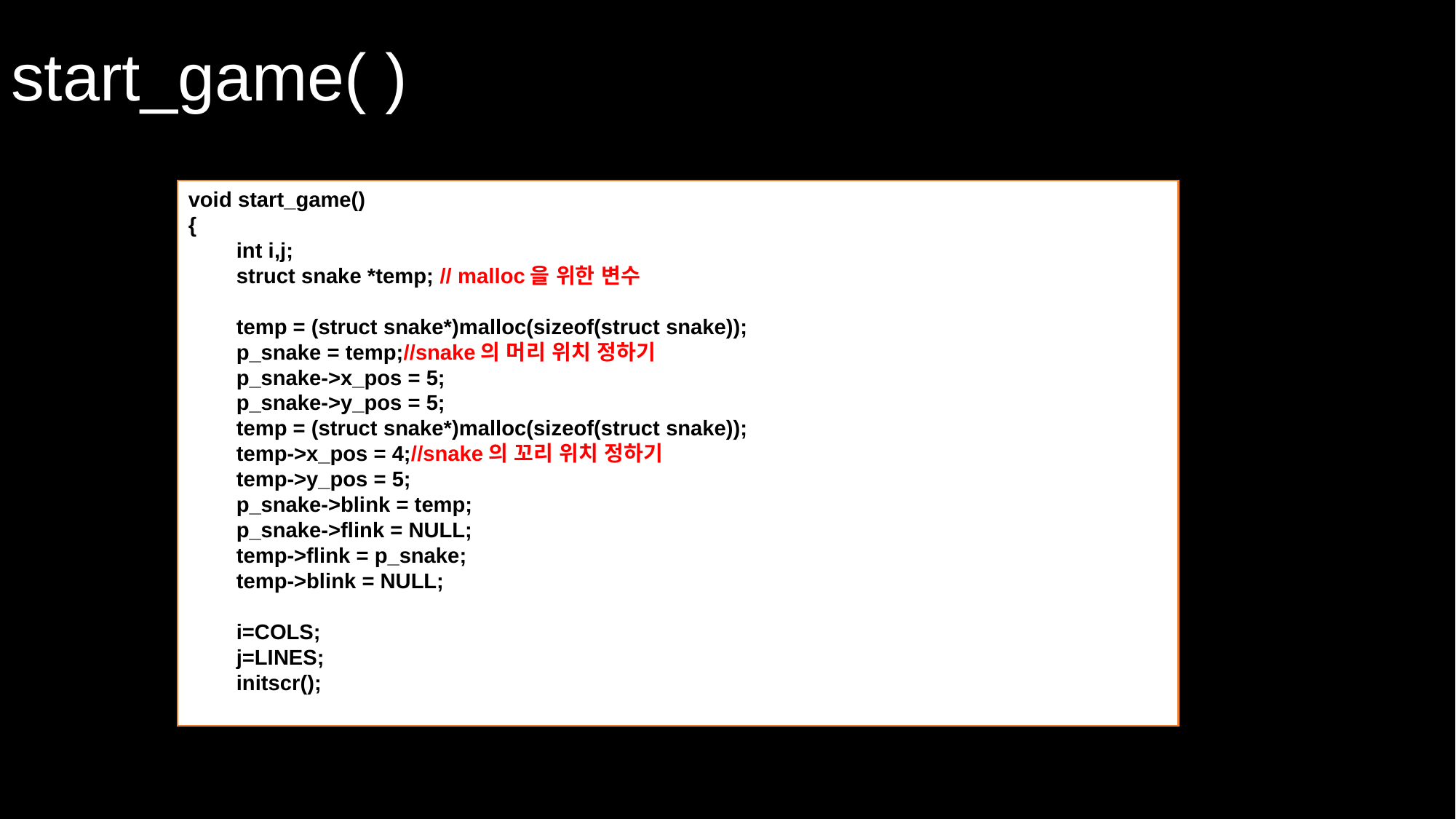

# start_game( )
void start_game()
{
        int i,j;
        struct snake *temp; // malloc을 위한 변수

        temp = (struct snake*)malloc(sizeof(struct snake));
        p_snake = temp;//snake의 머리 위치 정하기
        p_snake->x_pos = 5;
        p_snake->y_pos = 5;
        temp = (struct snake*)malloc(sizeof(struct snake));
        temp->x_pos = 4;//snake의 꼬리 위치 정하기
        temp->y_pos = 5;
        p_snake->blink = temp;
        p_snake->flink = NULL;
        temp->flink = p_snake;
        temp->blink = NULL;

        i=COLS;
        j=LINES;
        initscr();